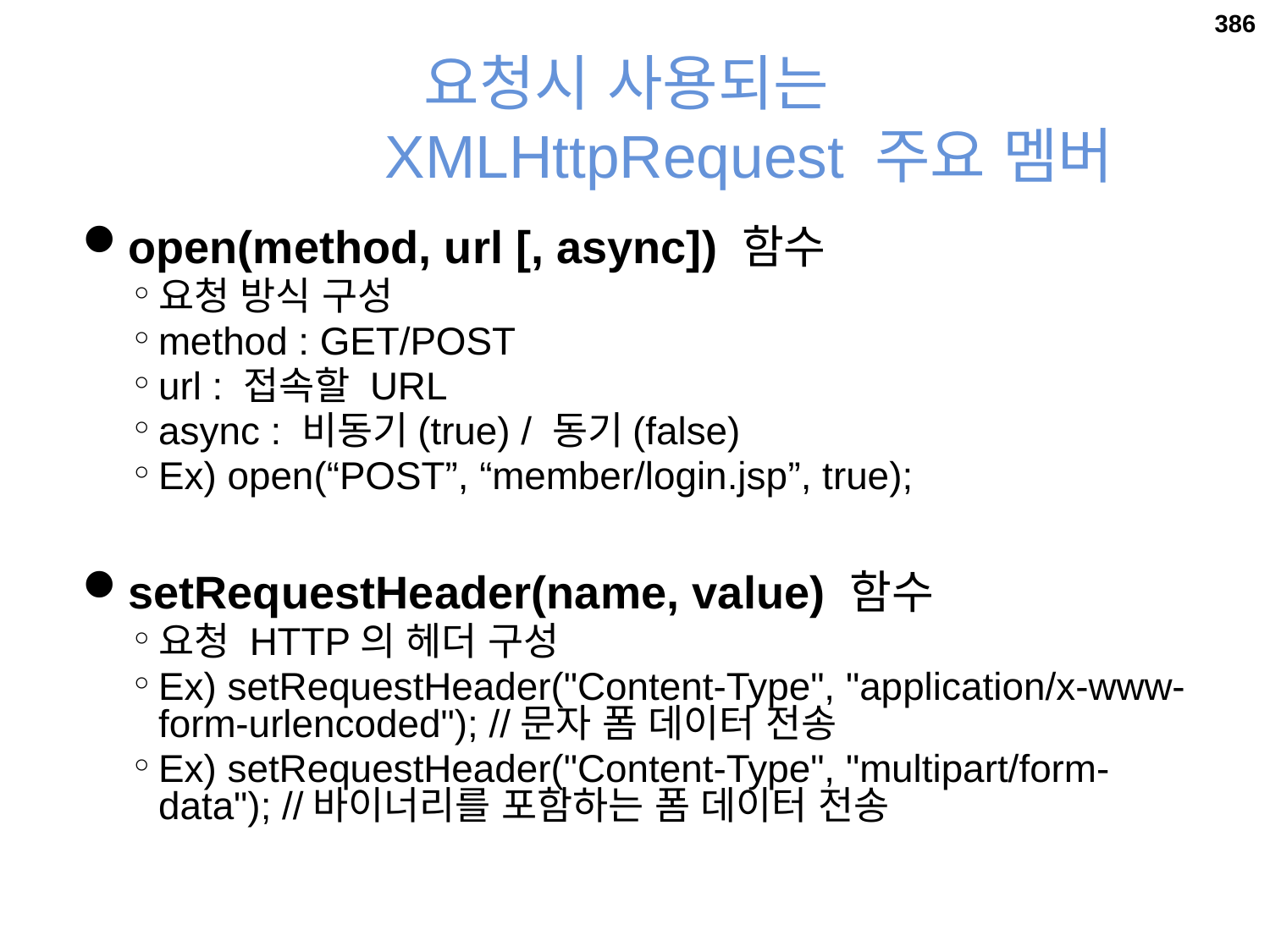

386
# 요청시 사용되는 XMLHttpRequest 주요 멤버
open(method, url [, async]) 함수
요청 방식 구성
method : GET/POST
url : 접속할 URL
async : 비동기(true) / 동기(false)
Ex) open(“POST”, “member/login.jsp”, true);

setRequestHeader(name, value) 함수
요청 HTTP의 헤더 구성
Ex) setRequestHeader("Content-Type", "application/x-www-form-urlencoded"); //문자 폼 데이터 전송
Ex) setRequestHeader("Content-Type", "multipart/form-data"); //바이너리를 포함하는 폼 데이터 전송